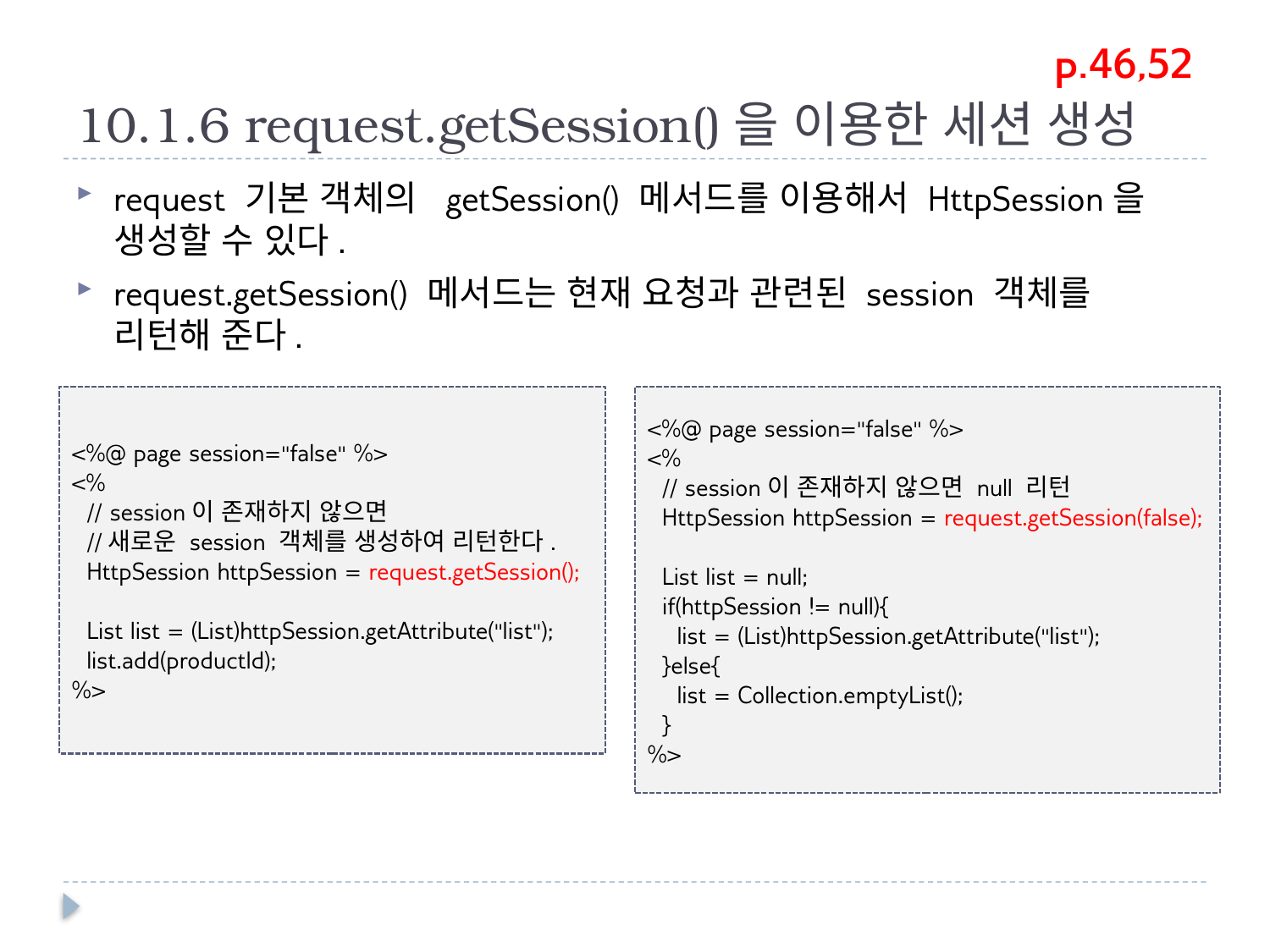

# 10.1.6 request.getSession()을 이용한 세션 생성
p.46,52
request 기본 객체의  getSession() 메서드를 이용해서 HttpSession을 생성할 수 있다.
request.getSession() 메서드는 현재 요청과 관련된 session 객체를 리턴해 준다.
<%@ page session="false" %>
<%
  // session이 존재하지 않으면
  //새로운 session 객체를 생성하여 리턴한다.
  HttpSession httpSession = request.getSession();

  List list = (List)httpSession.getAttribute("list");
  list.add(productId);
%>
<%@ page session="false" %>
<%
  // session이 존재하지 않으면 null 리턴
  HttpSession httpSession = request.getSession(false);

  List list = null;
  if(httpSession != null){
    list = (List)httpSession.getAttribute("list");
  }else{
    list = Collection.emptyList();
  }
%>